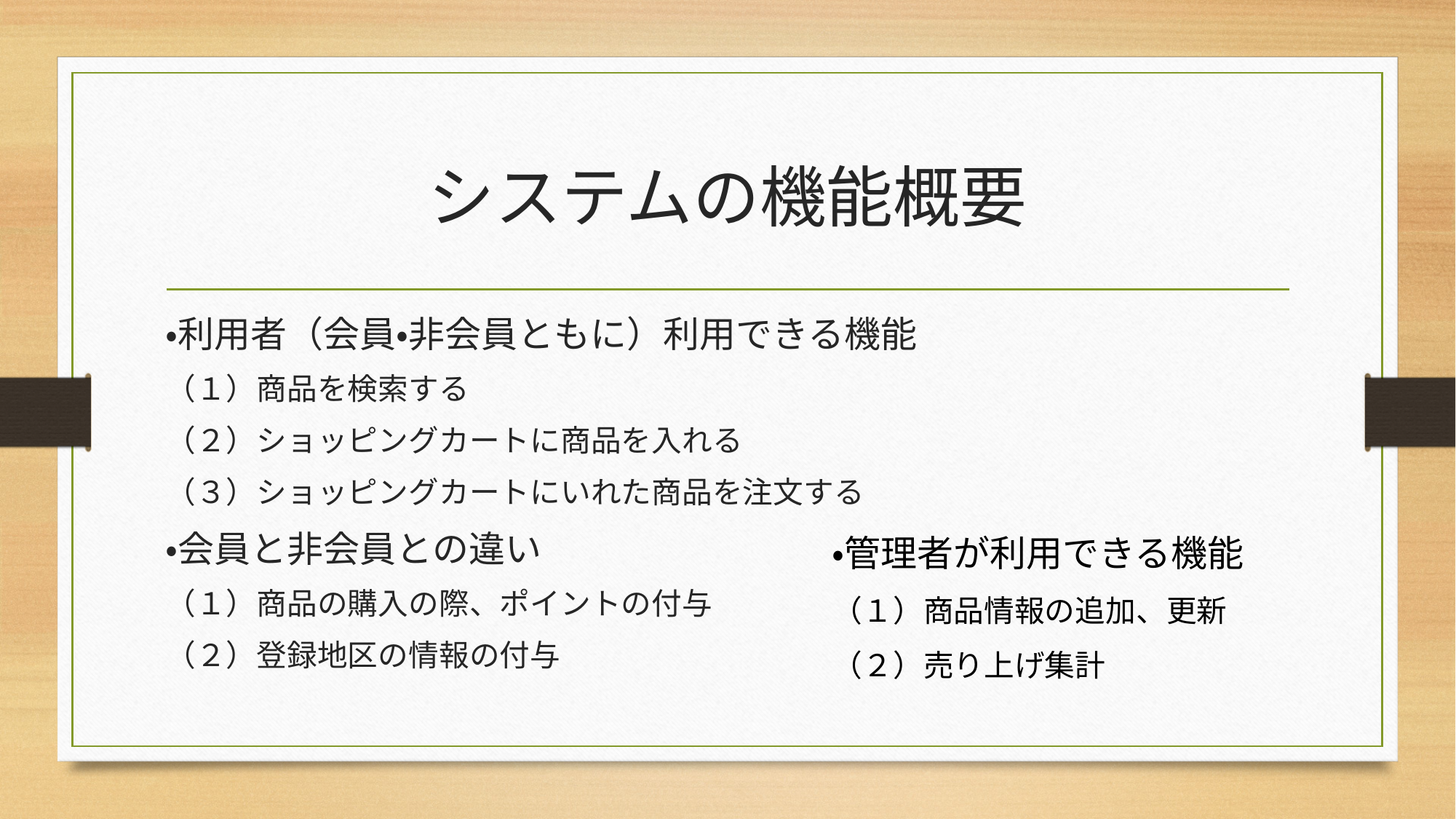

# システムの機能概要
・利用者（会員・非会員ともに）利用できる機能
（１）商品を検索する
（２）ショッピングカートに商品を入れる
（３）ショッピングカートにいれた商品を注文する
・会員と非会員との違い
（１）商品の購入の際、ポイントの付与
（２）登録地区の情報の付与
・管理者が利用できる機能
（１）商品情報の追加、更新
（２）売り上げ集計